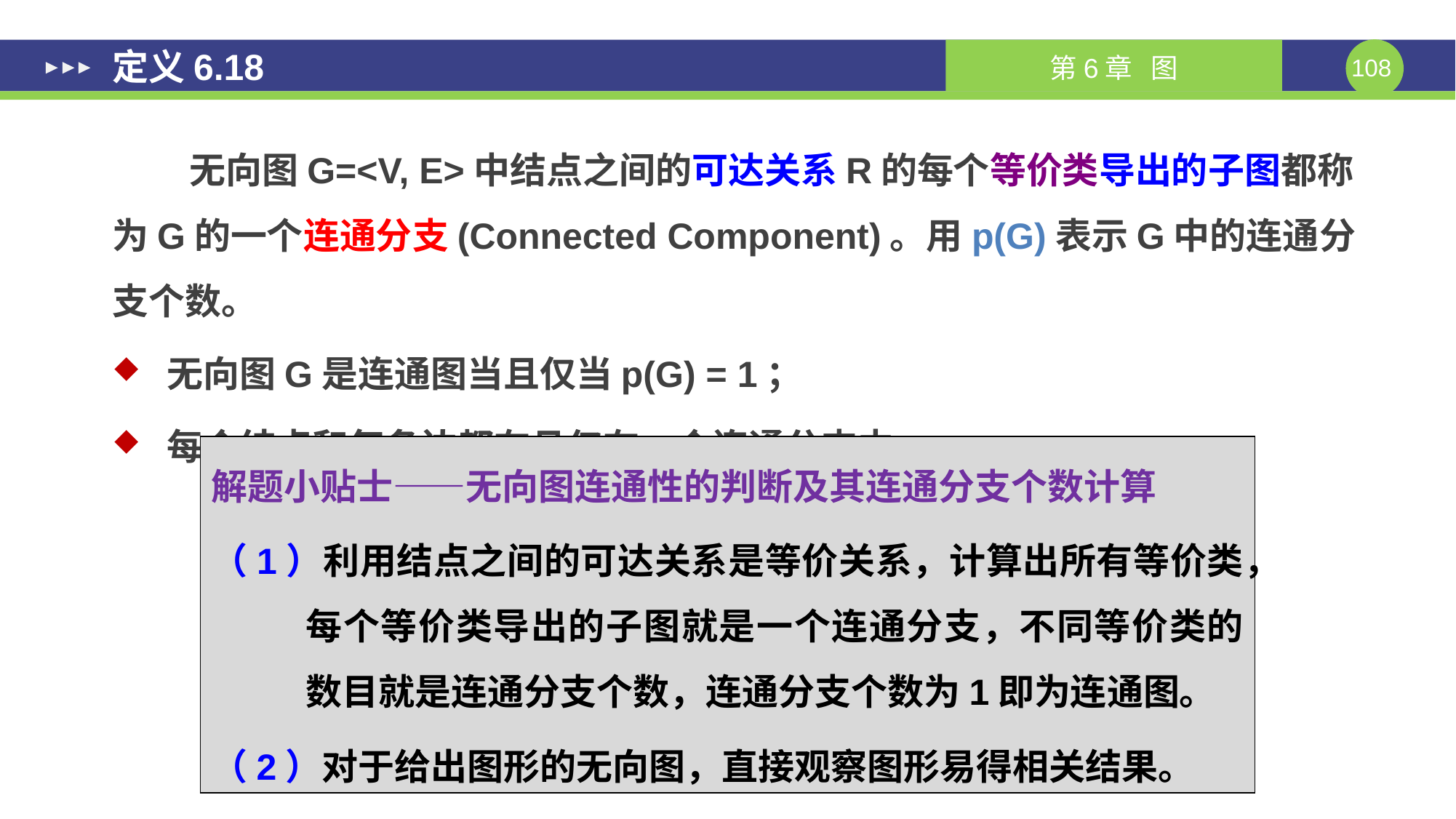

定义6.18
无向图G=<V, E>中结点之间的可达关系R的每个等价类导出的子图都称为G的一个连通分支(Connected Component)。用p(G)表示G中的连通分支个数。
无向图G是连通图当且仅当p(G) = 1；
每个结点和每条边都在且仅在一个连通分支中。
解题小贴士——无向图连通性的判断及其连通分支个数计算
（1）利用结点之间的可达关系是等价关系，计算出所有等价类，每个等价类导出的子图就是一个连通分支，不同等价类的数目就是连通分支个数，连通分支个数为1即为连通图。
（2）对于给出图形的无向图，直接观察图形易得相关结果。